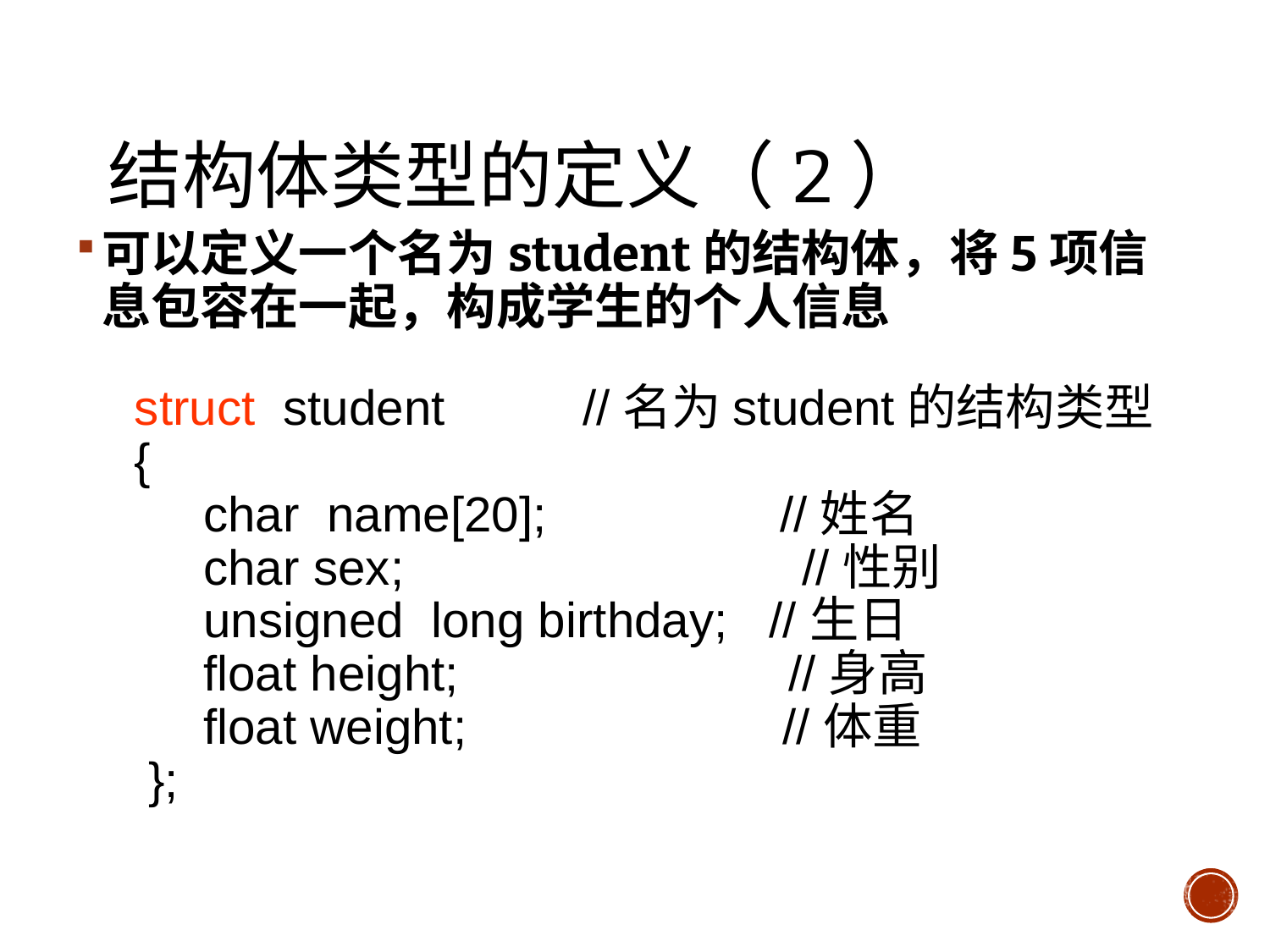

# 结构体类型的定义（2）
可以定义一个名为student的结构体，将5项信息包容在一起，构成学生的个人信息
struct  student          //名为student的结构类型
{
     char  name[20];                 //姓名
     char sex;                             //性别
     unsigned  long birthday;   //生日
     float height;                        //身高
     float weight;                       //体重
 };